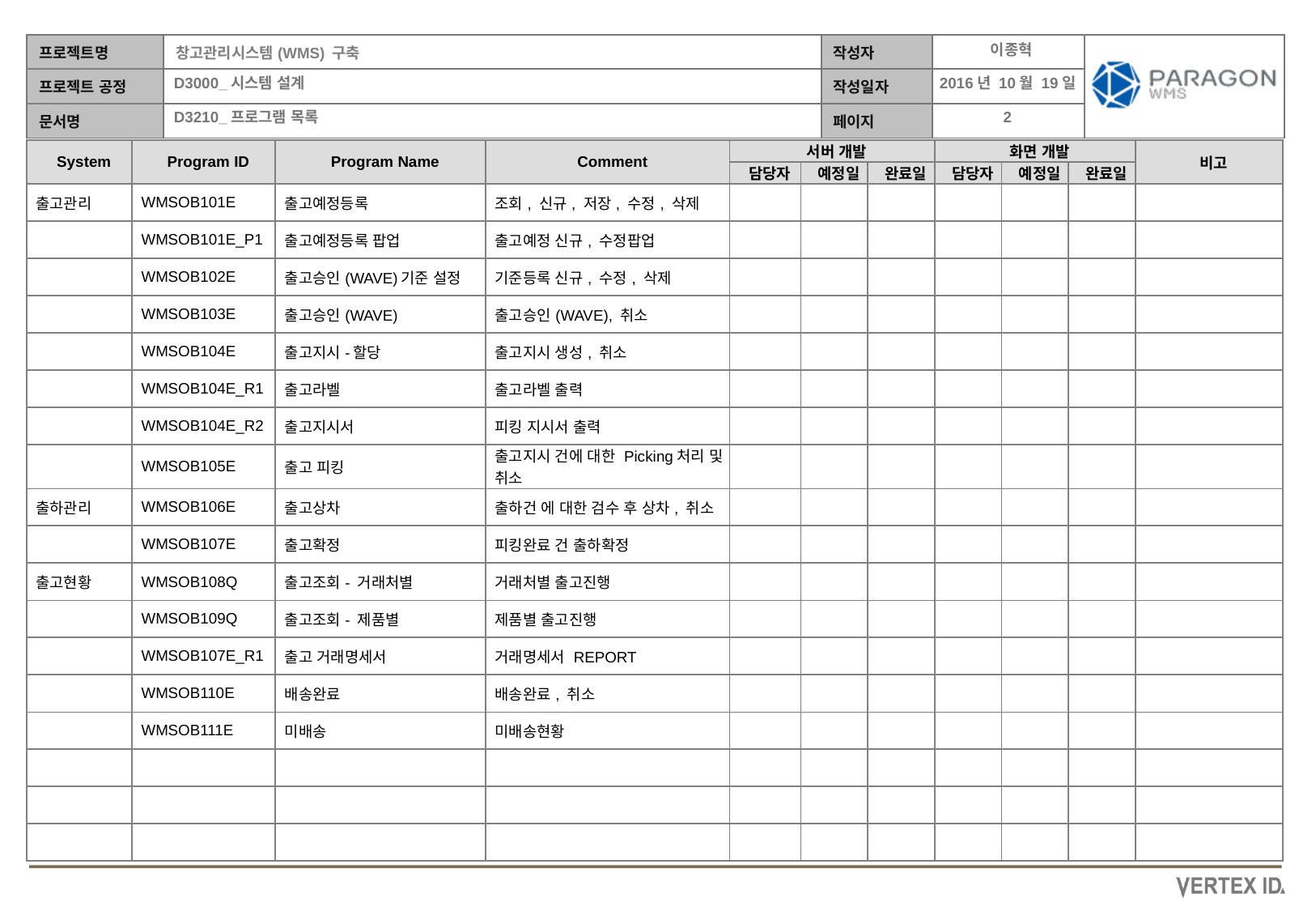

이종혁
2016년 10월 19일
| System | Program ID | Program Name | Comment | 서버 개발 |  |  | 화면 개발 |  |  | 비고 |
| --- | --- | --- | --- | --- | --- | --- | --- | --- | --- | --- |
|  |  |  |  | 담당자 | 예정일 | 완료일 | 담당자 | 예정일 | 완료일 |  |
| 출고관리 | WMSOB101E | 출고예정등록 | 조회, 신규, 저장, 수정, 삭제 |  |  |  |  |  |  |  |
|  | WMSOB101E\_P1 | 출고예정등록 팝업 | 출고예정 신규, 수정팝업 |  |  |  |  |  |  |  |
|  | WMSOB102E | 출고승인(WAVE)기준 설정 | 기준등록 신규, 수정, 삭제 |  |  |  |  |  |  |  |
|  | WMSOB103E | 출고승인(WAVE) | 출고승인(WAVE), 취소 |  |  |  |  |  |  |  |
|  | WMSOB104E | 출고지시-할당 | 출고지시 생성, 취소 |  |  |  |  |  |  |  |
|  | WMSOB104E\_R1 | 출고라벨 | 출고라벨 출력 |  |  |  |  |  |  |  |
|  | WMSOB104E\_R2 | 출고지시서 | 피킹 지시서 출력 |  |  |  |  |  |  |  |
|  | WMSOB105E | 출고 피킹 | 출고지시 건에 대한 Picking처리 및 취소 |  |  |  |  |  |  |  |
| 출하관리 | WMSOB106E | 출고상차 | 출하건 에 대한 검수 후 상차, 취소 |  |  |  |  |  |  |  |
|  | WMSOB107E | 출고확정 | 피킹완료 건 출하확정 |  |  |  |  |  |  |  |
| 출고현황 | WMSOB108Q | 출고조회- 거래처별 | 거래처별 출고진행 |  |  |  |  |  |  |  |
|  | WMSOB109Q | 출고조회- 제품별 | 제품별 출고진행 |  |  |  |  |  |  |  |
|  | WMSOB107E\_R1 | 출고 거래명세서 | 거래명세서 REPORT |  |  |  |  |  |  |  |
|  | WMSOB110E | 배송완료 | 배송완료, 취소 |  |  |  |  |  |  |  |
|  | WMSOB111E | 미배송 | 미배송현황 |  |  |  |  |  |  |  |
|  |  |  |  |  |  |  |  |  |  |  |
|  |  |  |  |  |  |  |  |  |  |  |
|  |  |  |  |  |  |  |  |  |  |  |